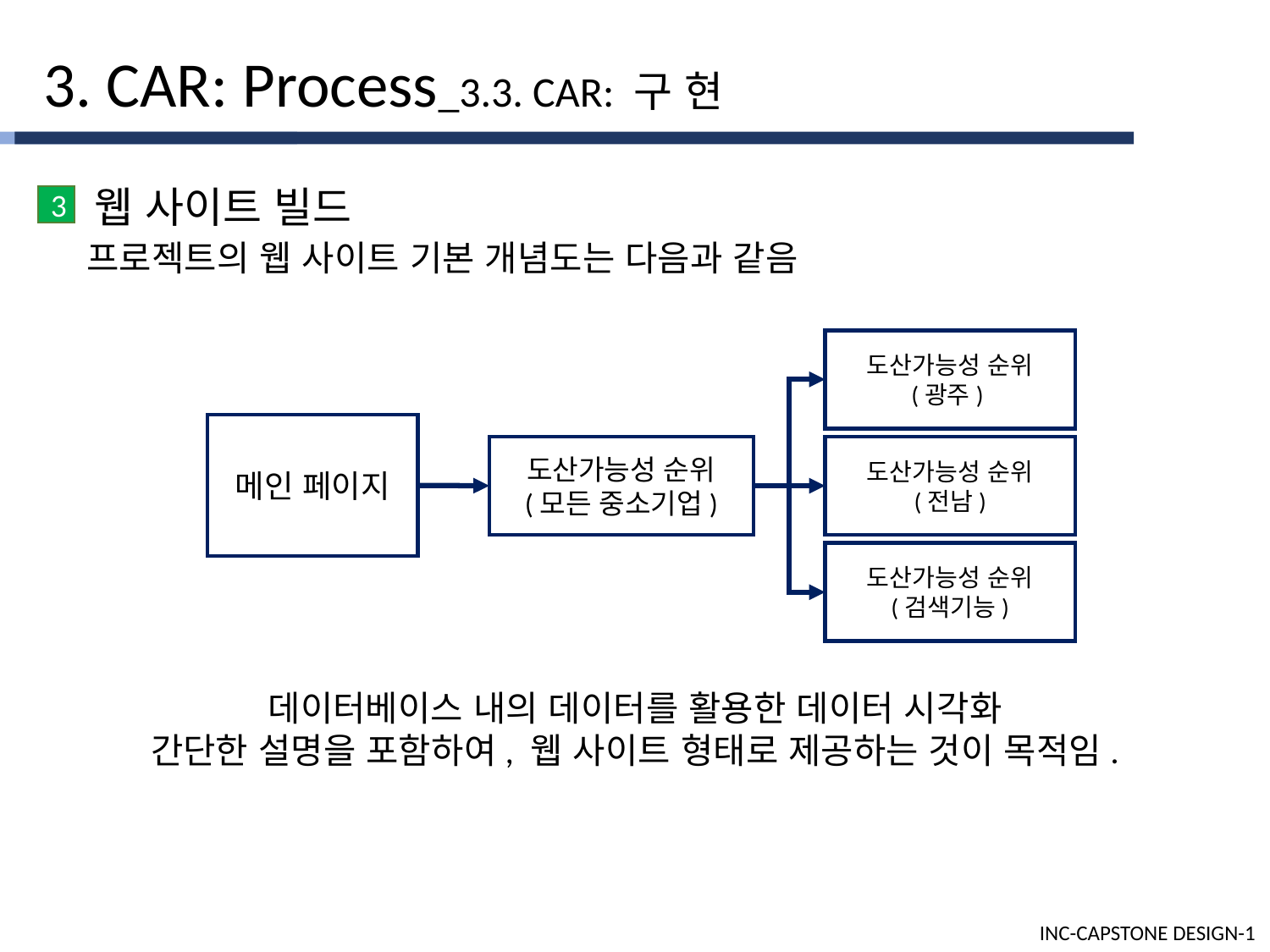

3. CAR: Process_3.3. CAR: 구 현

    웹 사이트 빌드
3
프로젝트의 웹 사이트 기본 개념도는 다음과 같음
도산가능성 순위
(광주)
메인 페이지
도산가능성 순위
(모든 중소기업)
도산가능성 순위
(전남)
도산가능성 순위
(검색기능)
데이터베이스 내의 데이터를 활용한 데이터 시각화
간단한 설명을 포함하여, 웹 사이트 형태로 제공하는 것이 목적임.